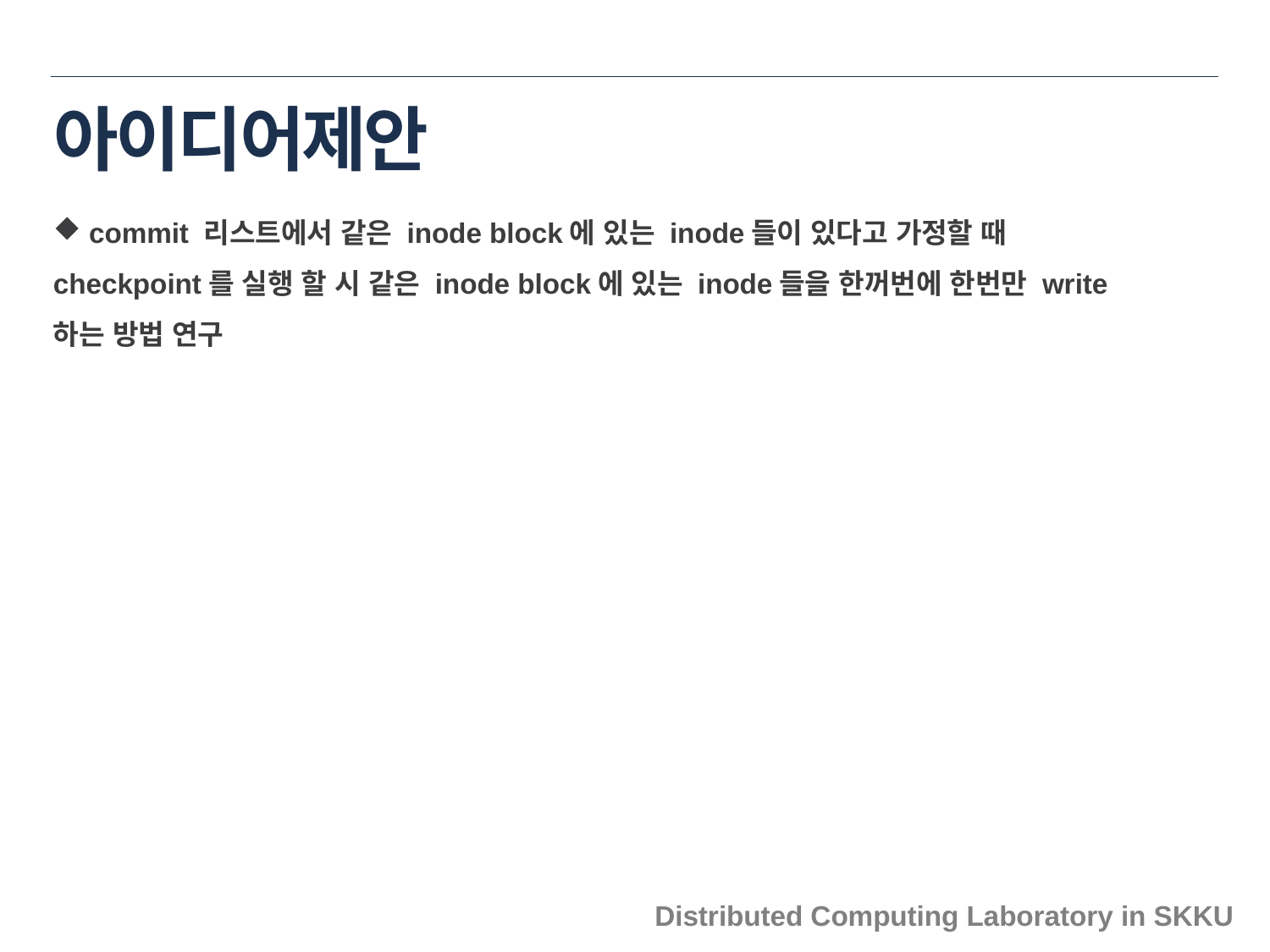

# 아이디어제안
 commit 리스트에서 같은 inode block에 있는 inode들이 있다고 가정할 때 checkpoint를 실행 할 시 같은 inode block에 있는 inode들을 한꺼번에 한번만 write하는 방법 연구
Distributed Computing Laboratory in SKKU